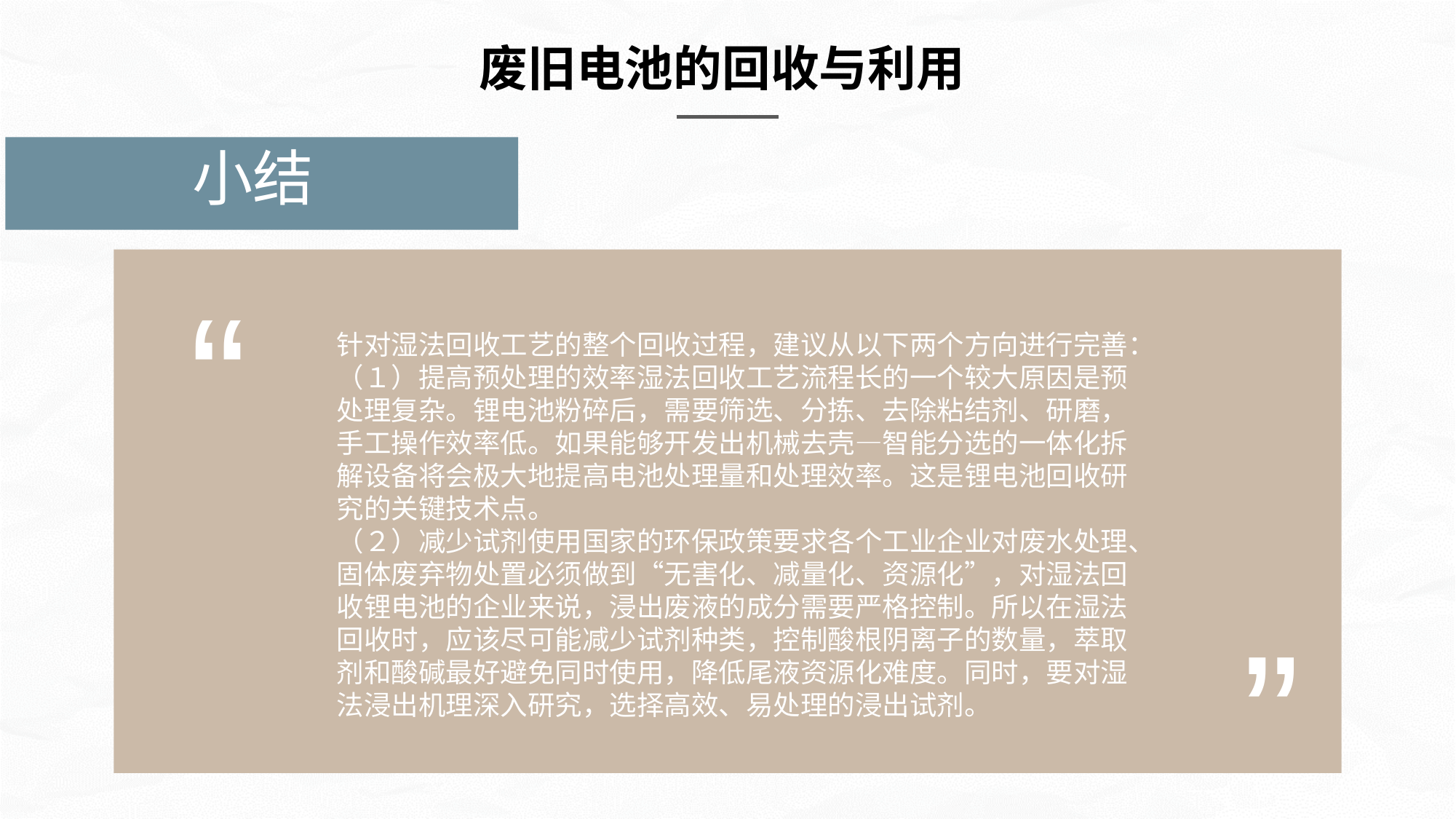

废旧电池的回收与利用
初始化函数
小结

“
针对湿法回收工艺的整个回收过程，建议从以下两个方向进行完善：
（１）提高预处理的效率湿法回收工艺流程长的一个较大原因是预处理复杂。锂电池粉碎后，需要筛选、分拣、去除粘结剂、研磨，手工操作效率低。如果能够开发出机械去壳—智能分选的一体化拆解设备将会极大地提高电池处理量和处理效率。这是锂电池回收研究的关键技术点。
（２）减少试剂使用国家的环保政策要求各个工业企业对废水处理、固体废弃物处置必须做到“无害化、减量化、资源化”，对湿法回收锂电池的企业来说，浸出废液的成分需要严格控制。所以在湿法回收时，应该尽可能减少试剂种类，控制酸根阴离子的数量，萃取剂和酸碱最好避免同时使用，降低尾液资源化难度。同时，要对湿法浸出机理深入研究，选择高效、易处理的浸出试剂。
”